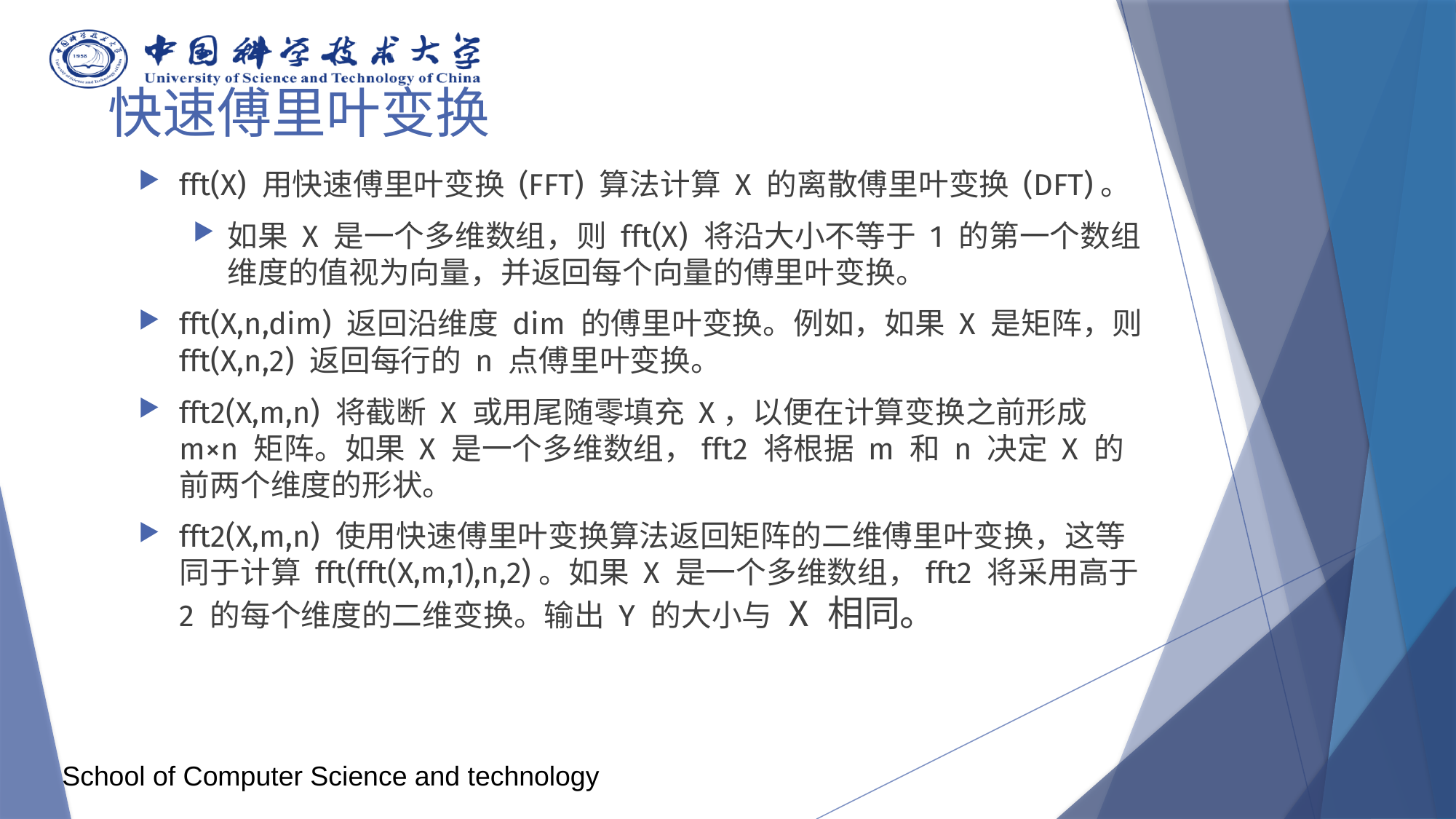

# 快速傅里叶变换
fft(X) 用快速傅里叶变换 (FFT) 算法计算 X 的离散傅里叶变换 (DFT)。
如果 X 是一个多维数组，则 fft(X) 将沿大小不等于 1 的第一个数组维度的值视为向量，并返回每个向量的傅里叶变换。
fft(X,n,dim) 返回沿维度 dim 的傅里叶变换。例如，如果 X 是矩阵，则 fft(X,n,2) 返回每行的 n 点傅里叶变换。
fft2(X,m,n) 将截断 X 或用尾随零填充 X，以便在计算变换之前形成 m×n 矩阵。如果 X 是一个多维数组，fft2 将根据 m 和 n 决定 X 的前两个维度的形状。
fft2(X,m,n) 使用快速傅里叶变换算法返回矩阵的二维傅里叶变换，这等同于计算 fft(fft(X,m,1),n,2)。如果 X 是一个多维数组，fft2 将采用高于 2 的每个维度的二维变换。输出 Y 的大小与 X 相同。